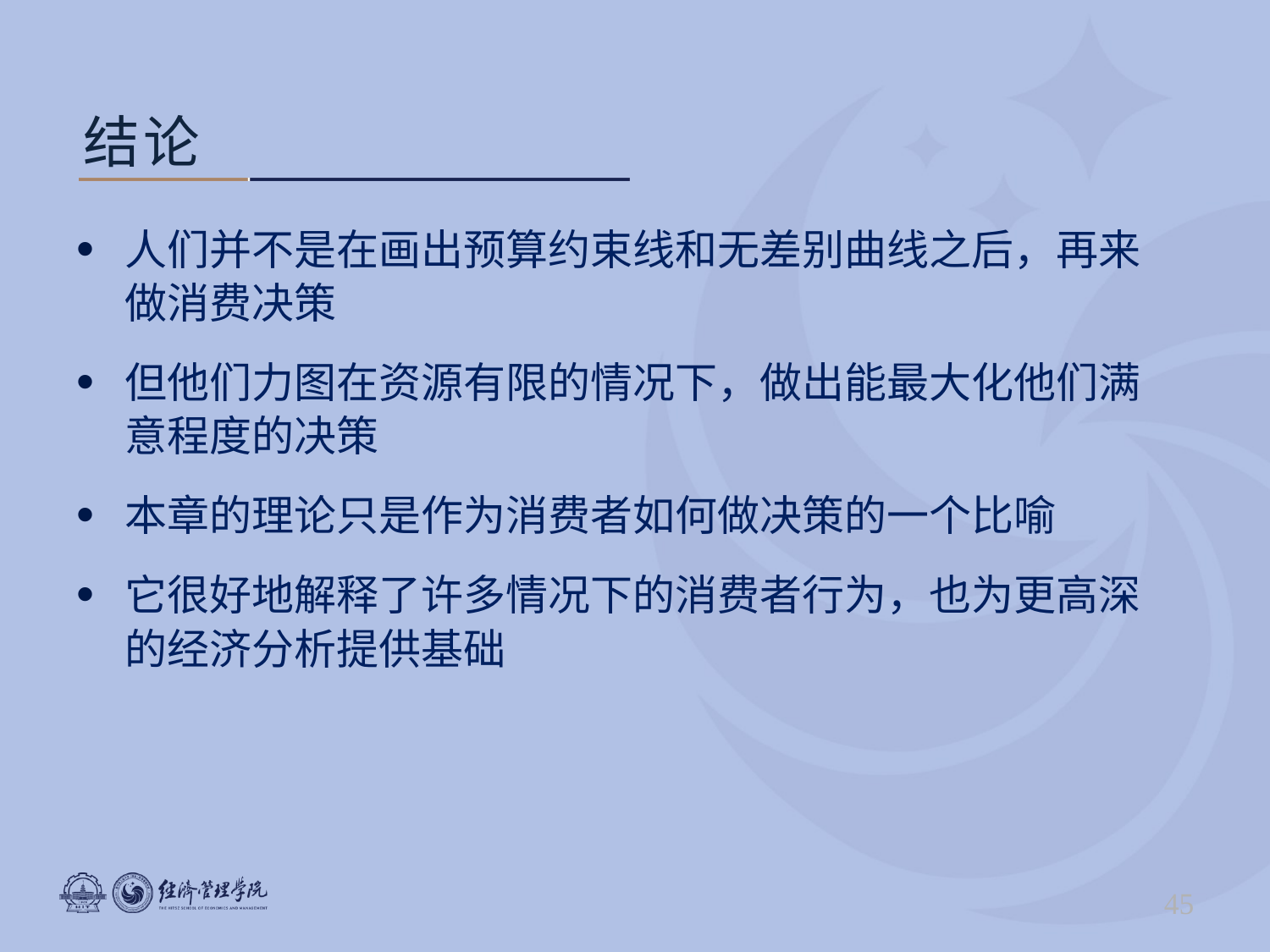

# 结论
人们并不是在画出预算约束线和无差别曲线之后，再来做消费决策
但他们力图在资源有限的情况下，做出能最大化他们满意程度的决策
本章的理论只是作为消费者如何做决策的一个比喻
它很好地解释了许多情况下的消费者行为，也为更高深的经济分析提供基础